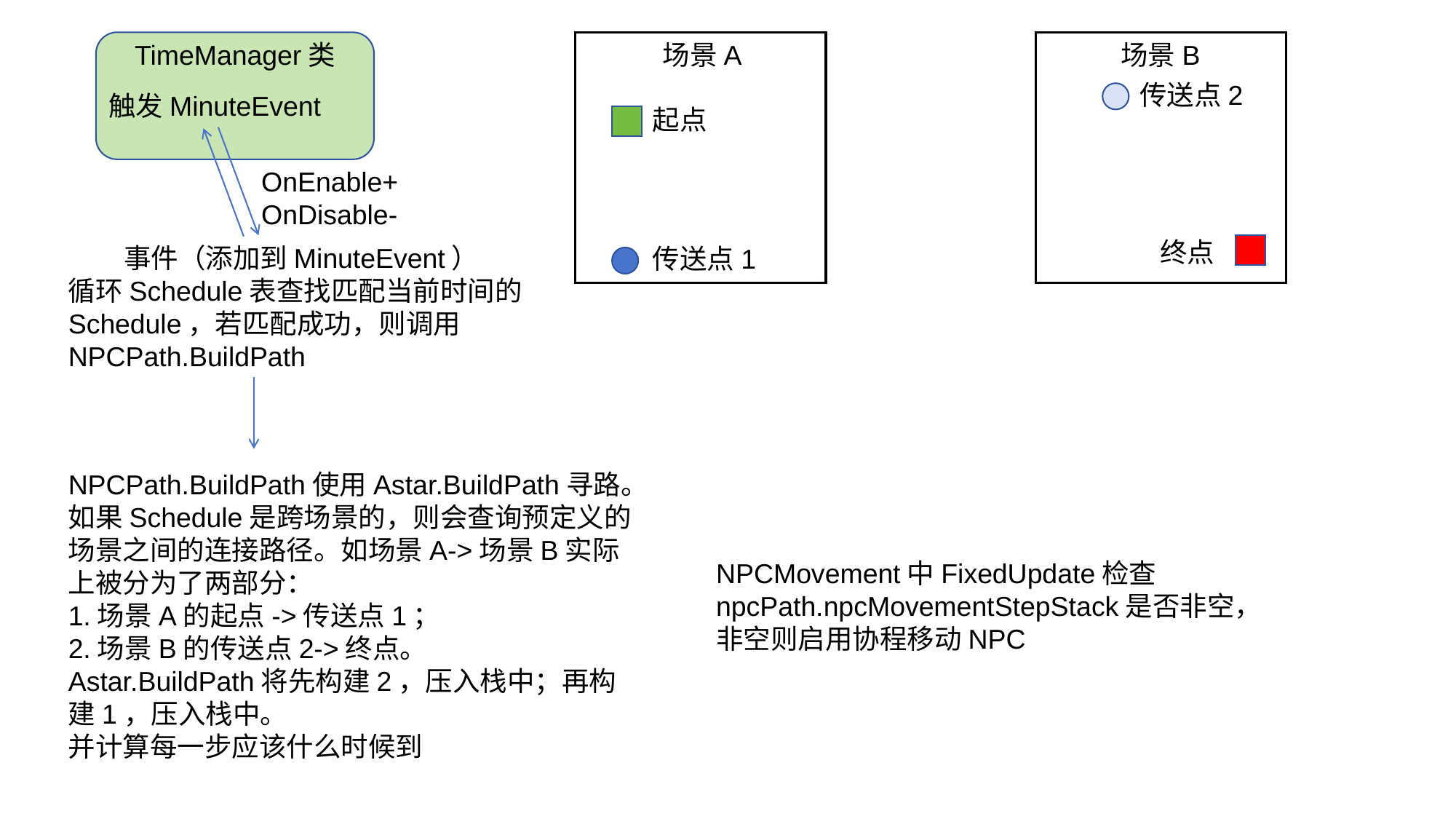

TimeManager类

场景A

场景B
传送点2
触发MinuteEvent

起点

OnEnable+
OnDisable-
终点
事件（添加到MinuteEvent）
循环Schedule表查找匹配当前时间的Schedule，若匹配成功，则调用NPCPath.BuildPath

传送点1

NPCPath.BuildPath使用Astar.BuildPath寻路。如果Schedule是跨场景的，则会查询预定义的场景之间的连接路径。如场景A->场景B实际上被分为了两部分：
1.场景A的起点->传送点1；
2.场景B的传送点2->终点。
Astar.BuildPath将先构建2，压入栈中；再构建1，压入栈中。
并计算每一步应该什么时候到
NPCMovement中FixedUpdate检查npcPath.npcMovementStepStack是否非空，
非空则启用协程移动NPC